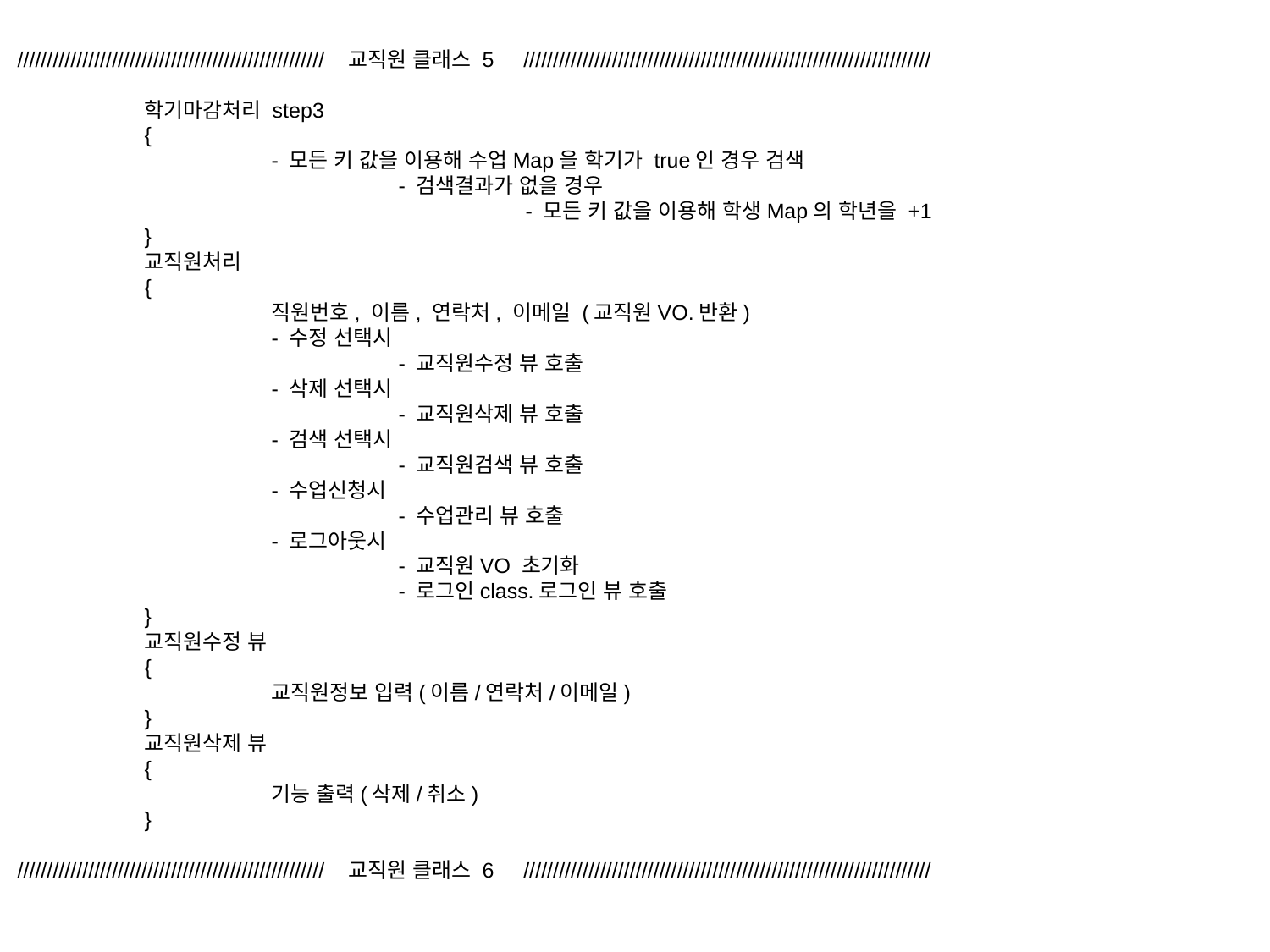

////////////////////////////////////////////////////   교직원 클래스 5     /////////////////////////////////////////////////////////////////////

	학기마감처리 step3
	{
		- 모든 키 값을 이용해 수업Map을 학기가 true인 경우 검색
			- 검색결과가 없을 경우
				- 모든 키 값을 이용해 학생Map의 학년을 +1
	}
	교직원처리
	{
		직원번호, 이름, 연락처, 이메일 (교직원VO.반환)
		- 수정 선택시
			- 교직원수정 뷰 호출
		- 삭제 선택시
			- 교직원삭제 뷰 호출
		- 검색 선택시
			- 교직원검색 뷰 호출
		- 수업신청시
			- 수업관리 뷰 호출
		- 로그아웃시
			- 교직원VO 초기화
			- 로그인class.로그인 뷰 호출
	}
	교직원수정 뷰
	{
		교직원정보 입력(이름/연락처/이메일)
	}
	교직원삭제 뷰
	{
		기능 출력(삭제/취소)
	}

////////////////////////////////////////////////////   교직원 클래스 6     /////////////////////////////////////////////////////////////////////